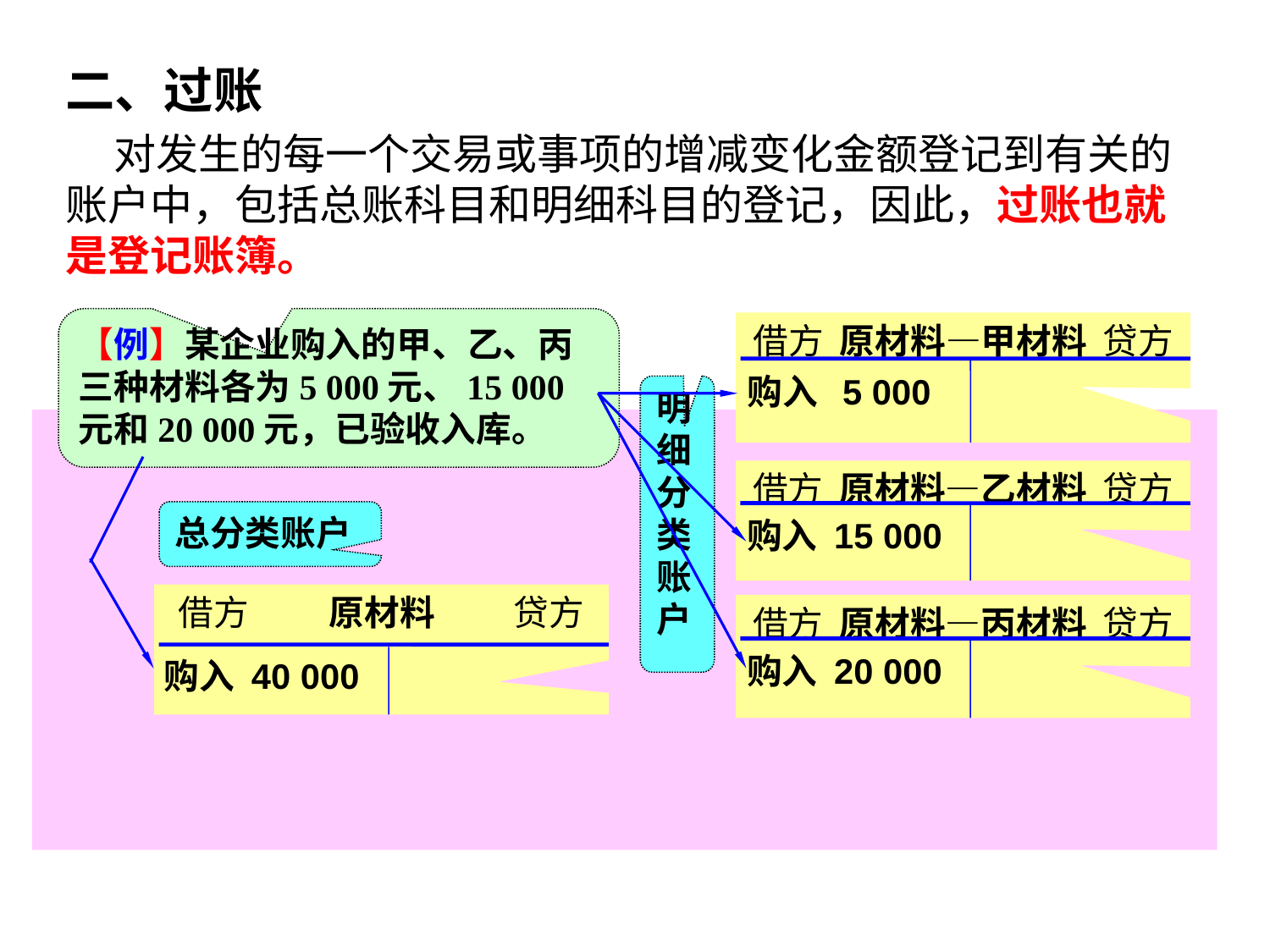

二、过账
    对发生的每一个交易或事项的增减变化金额登记到有关的账户中，包括总账科目和明细科目的登记，因此，过账也就是登记账簿。
【例】某企业购入的甲、乙、丙三种材料各为5 000元、15 000元和20 000元，已验收入库。
借方  原材料—甲材料  贷方

购入  5 000

明细分类账户

借方  原材料—乙材料  贷方

购入 15 000

总分类账户
借方          原材料          贷方

购入 40 000

借方  原材料—丙材料  贷方

购入 20 000

44